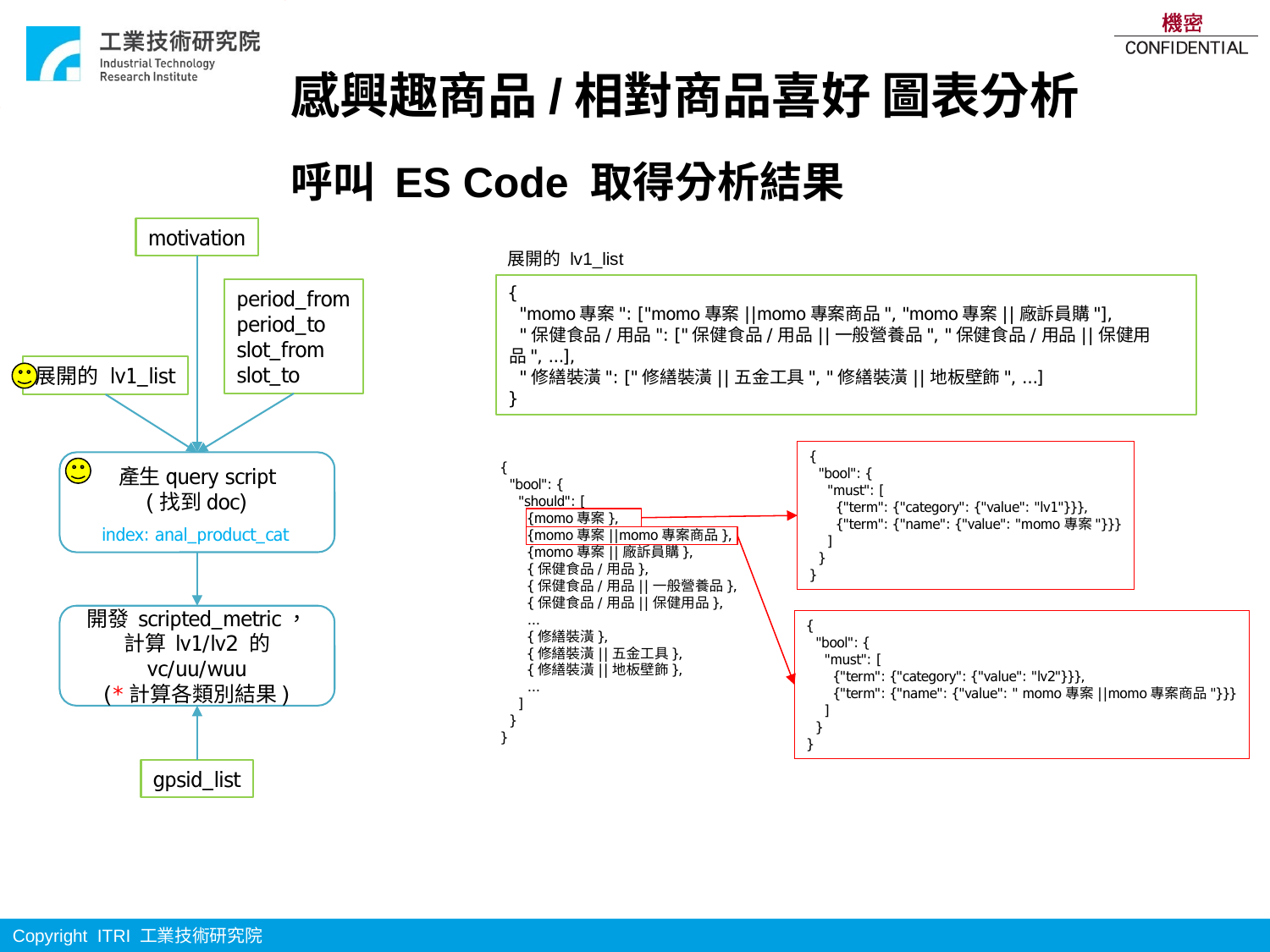

# 感興趣商品/相對商品喜好 圖表分析

呼叫 ES Code 取得分析結果
motivation
展開的 lv1_list
{
  "momo專案": ["momo專案||momo專案商品", "momo專案||廠訴員購"],
  "保健食品/用品": ["保健食品/用品||一般營養品", "保健食品/用品||保健用品", ...],
  "修繕裝潢": ["修繕裝潢||五金工具", "修繕裝潢||地板壁飾", ...]
}
period_from
period_to
slot_from
slot_to
展開的 lv1_list

{
  "bool": {
    "must": [
      {"term": {"category": {"value": "lv1"}}},
      {"term": {"name": {"value": "momo專案"}}}
    ]
  }
}
產生query script
(找到doc)
{
  "bool": {
    "should": [
      {momo專案},
      {momo專案||momo專案商品},
      {momo專案||廠訴員購},
      {保健食品/用品},
      {保健食品/用品||一般營養品},
      {保健食品/用品||保健用品},
      ...
      {修繕裝潢},
      {修繕裝潢||五金工具},
      {修繕裝潢||地板壁飾},
      ...
    ]
  }
}

index: anal_product_cat

開發 scripted_metric，計算 lv1/lv2 的 vc/uu/wuu
(*計算各類別結果)
{
  "bool": {
    "must": [
      {"term": {"category": {"value": "lv2"}}},
      {"term": {"name": {"value": " momo專案||momo專案商品"}}}
    ]
  }
}
gpsid_list